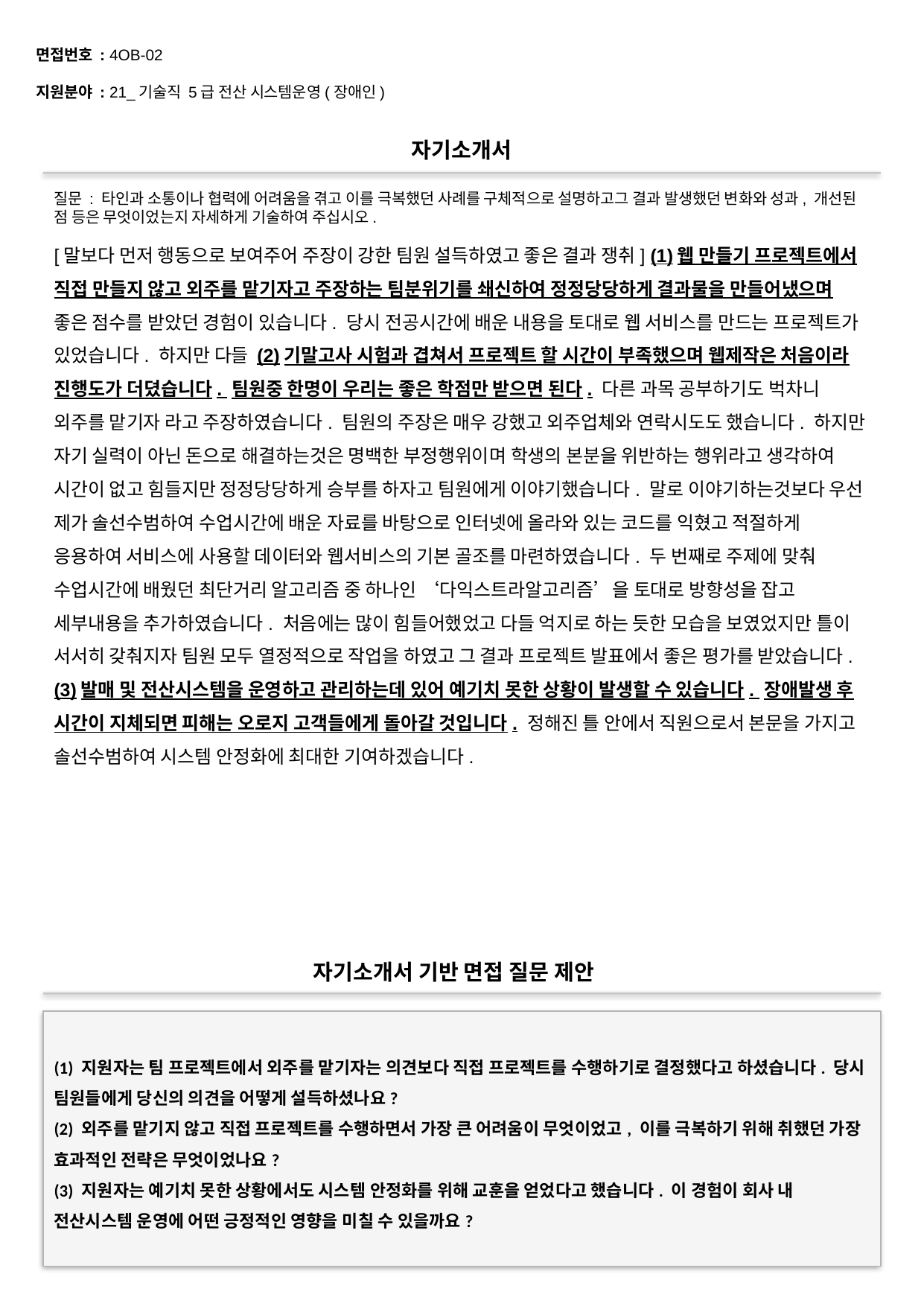

면접번호 : 4OB-02

지원분야 : 21_기술직 5급 전산 시스템운영(장애인)
#

자기소개서

질문 : 타인과 소통이나 협력에 어려움을 겪고 이를 극복했던 사례를 구체적으로 설명하고그 결과 발생했던 변화와 성과, 개선된 점 등은 무엇이었는지 자세하게 기술하여 주십시오.

[말보다 먼저 행동으로 보여주어 주장이 강한 팀원 설득하였고 좋은 결과 쟁취] (1)웹 만들기 프로젝트에서 직접 만들지 않고 외주를 맡기자고 주장하는 팀분위기를 쇄신하여 정정당당하게 결과물을 만들어냈으며 좋은 점수를 받았던 경험이 있습니다. 당시 전공시간에 배운 내용을 토대로 웹 서비스를 만드는 프로젝트가 있었습니다. 하지만 다들 (2)기말고사 시험과 겹쳐서 프로젝트 할 시간이 부족했으며 웹제작은 처음이라 진행도가 더뎠습니다. 팀원중 한명이 우리는 좋은 학점만 받으면 된다. 다른 과목 공부하기도 벅차니 외주를 맡기자 라고 주장하였습니다. 팀원의 주장은 매우 강했고 외주업체와 연락시도도 했습니다. 하지만 자기 실력이 아닌 돈으로 해결하는것은 명백한 부정행위이며 학생의 본분을 위반하는 행위라고 생각하여 시간이 없고 힘들지만 정정당당하게 승부를 하자고 팀원에게 이야기했습니다. 말로 이야기하는것보다 우선 제가 솔선수범하여 수업시간에 배운 자료를 바탕으로 인터넷에 올라와 있는 코드를 익혔고 적절하게 응용하여 서비스에 사용할 데이터와 웹서비스의 기본 골조를 마련하였습니다. 두 번째로 주제에 맞춰 수업시간에 배웠던 최단거리 알고리즘 중 하나인 ‘다익스트라알고리즘’을 토대로 방향성을 잡고 세부내용을 추가하였습니다. 처음에는 많이 힘들어했었고 다들 억지로 하는 듯한 모습을 보였었지만 틀이 서서히 갖춰지자 팀원 모두 열정적으로 작업을 하였고 그 결과 프로젝트 발표에서 좋은 평가를 받았습니다. (3)발매 및 전산시스템을 운영하고 관리하는데 있어 예기치 못한 상황이 발생할 수 있습니다. 장애발생 후 시간이 지체되면 피해는 오로지 고객들에게 돌아갈 것입니다. 정해진 틀 안에서 직원으로서 본문을 가지고 솔선수범하여 시스템 안정화에 최대한 기여하겠습니다.

자기소개서 기반 면접 질문 제안

(1) 지원자는 팀 프로젝트에서 외주를 맡기자는 의견보다 직접 프로젝트를 수행하기로 결정했다고 하셨습니다. 당시 팀원들에게 당신의 의견을 어떻게 설득하셨나요?
(2) 외주를 맡기지 않고 직접 프로젝트를 수행하면서 가장 큰 어려움이 무엇이었고, 이를 극복하기 위해 취했던 가장 효과적인 전략은 무엇이었나요?
(3) 지원자는 예기치 못한 상황에서도 시스템 안정화를 위해 교훈을 얻었다고 했습니다. 이 경험이 회사 내 전산시스템 운영에 어떤 긍정적인 영향을 미칠 수 있을까요?